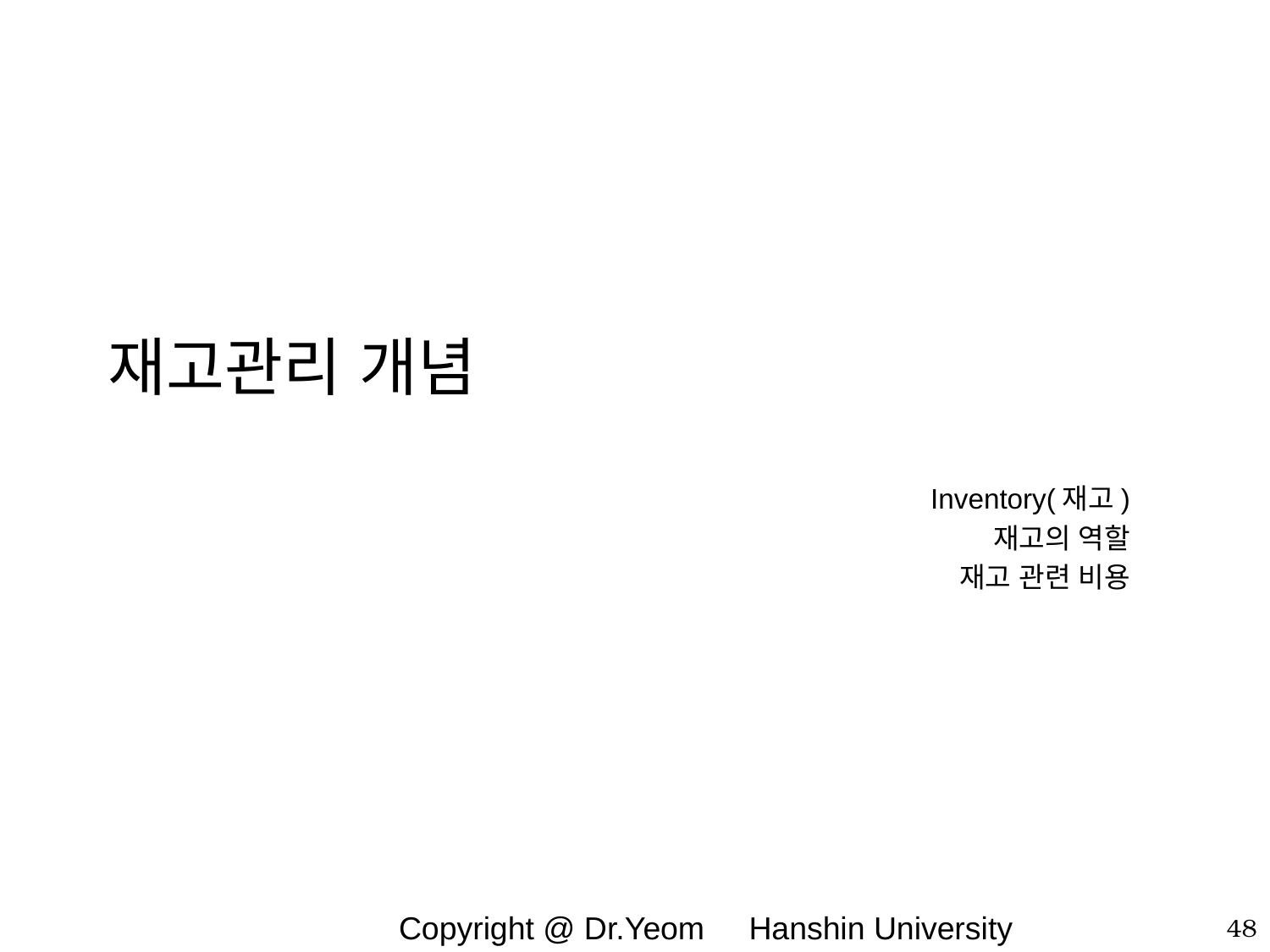

# 재고관리 개념
Inventory(재고)
재고의 역할
재고 관련 비용

48